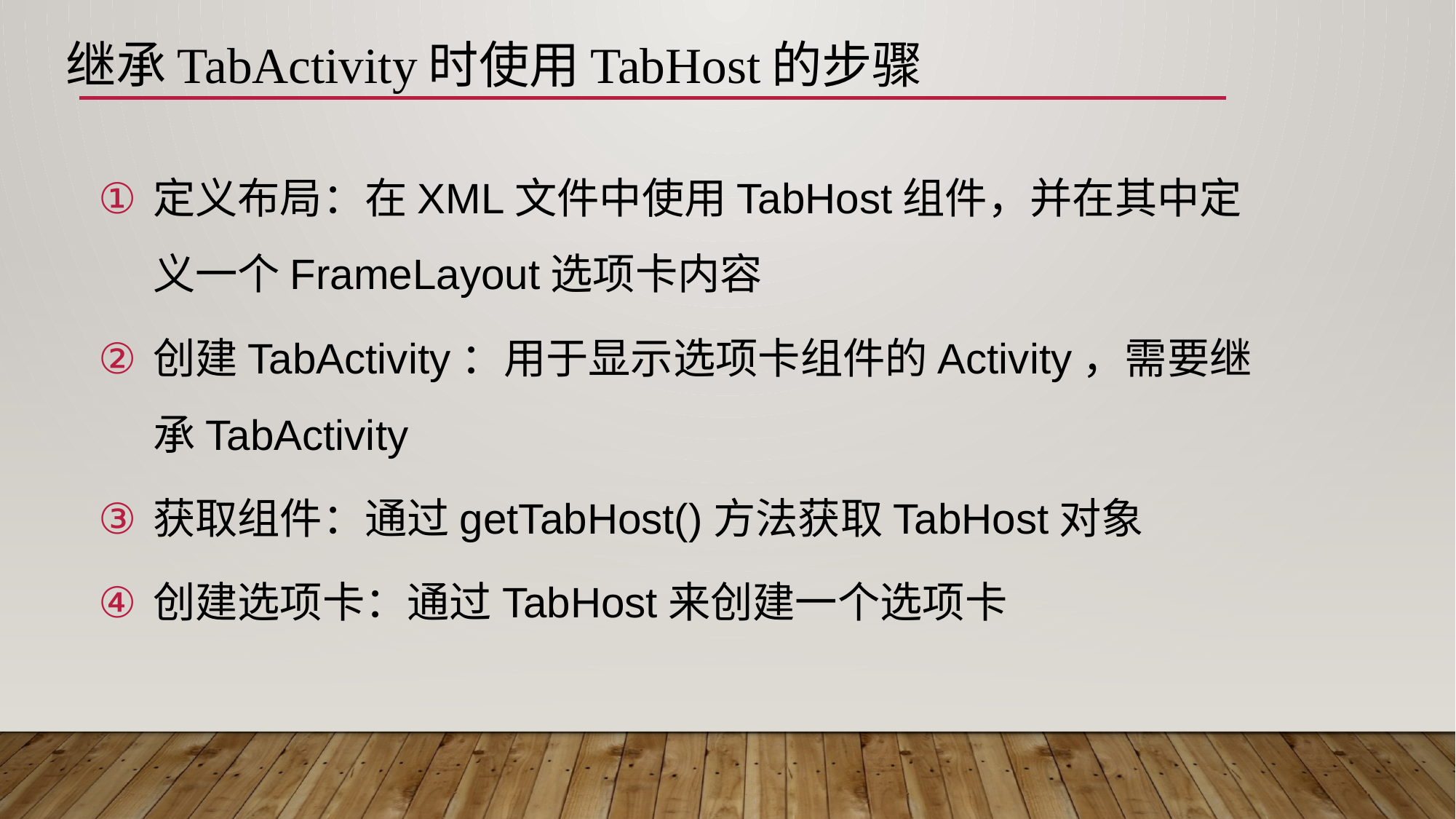

# 继承TabActivity时使用TabHost的步骤
定义布局：在XML文件中使用TabHost组件，并在其中定义一个FrameLayout选项卡内容
创建TabActivity：用于显示选项卡组件的Activity，需要继承TabActivity
获取组件：通过getTabHost()方法获取TabHost对象
创建选项卡：通过TabHost来创建一个选项卡